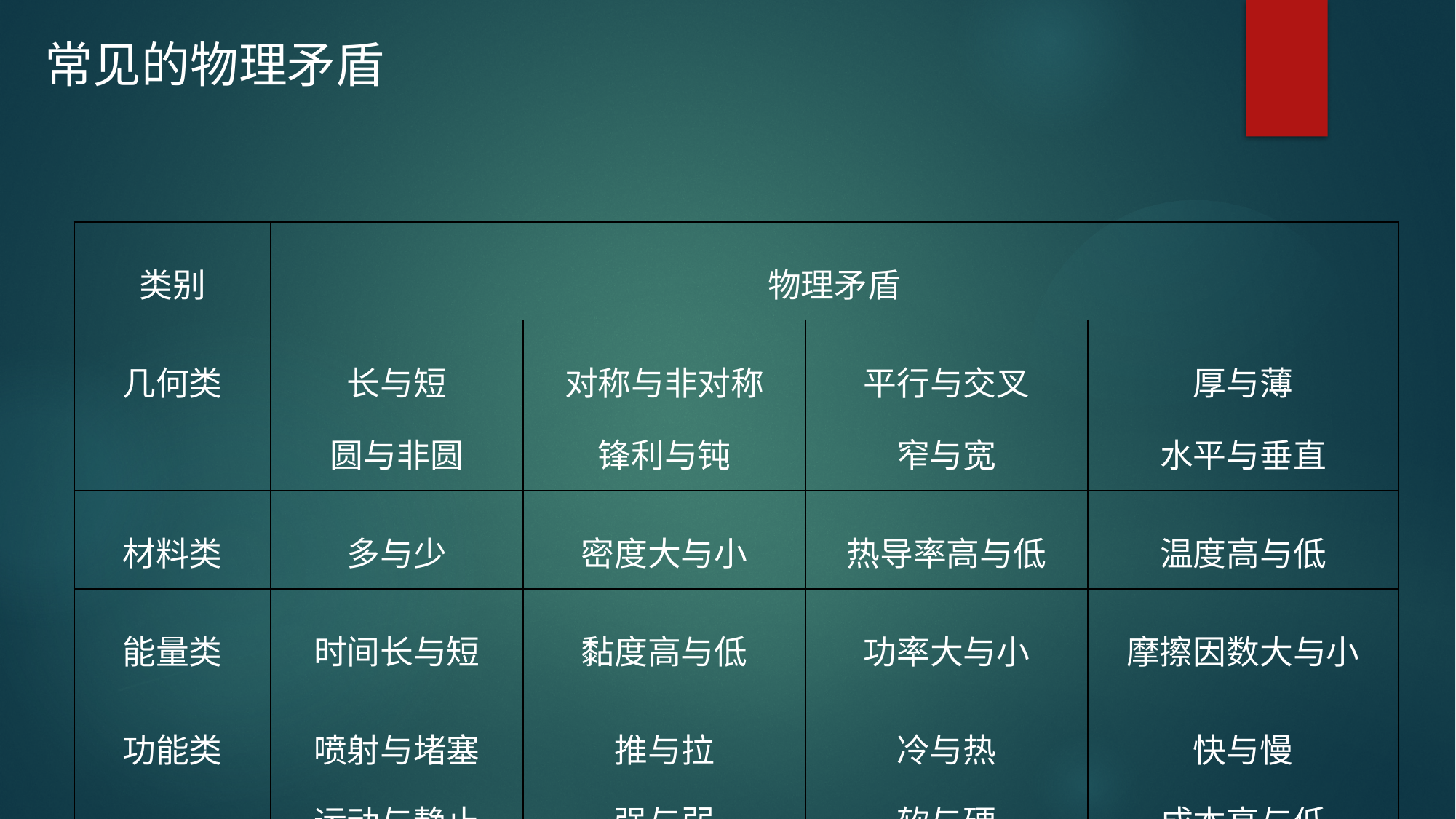

常见的物理矛盾
| 类别 | 物理矛盾 |  |  |  |
| --- | --- | --- | --- | --- |
| 几何类 | 长与短 圆与非圆 | 对称与非对称 锋利与钝 | 平行与交叉 窄与宽 | 厚与薄 水平与垂直 |
| 材料类 | 多与少 | 密度大与小 | 热导率高与低 | 温度高与低 |
| 能量类 | 时间长与短 | 黏度高与低 | 功率大与小 | 摩擦因数大与小 |
| 功能类 | 喷射与堵塞 运动与静止 | 推与拉 强与弱 | 冷与热 软与硬 | 快与慢 成本高与低 |